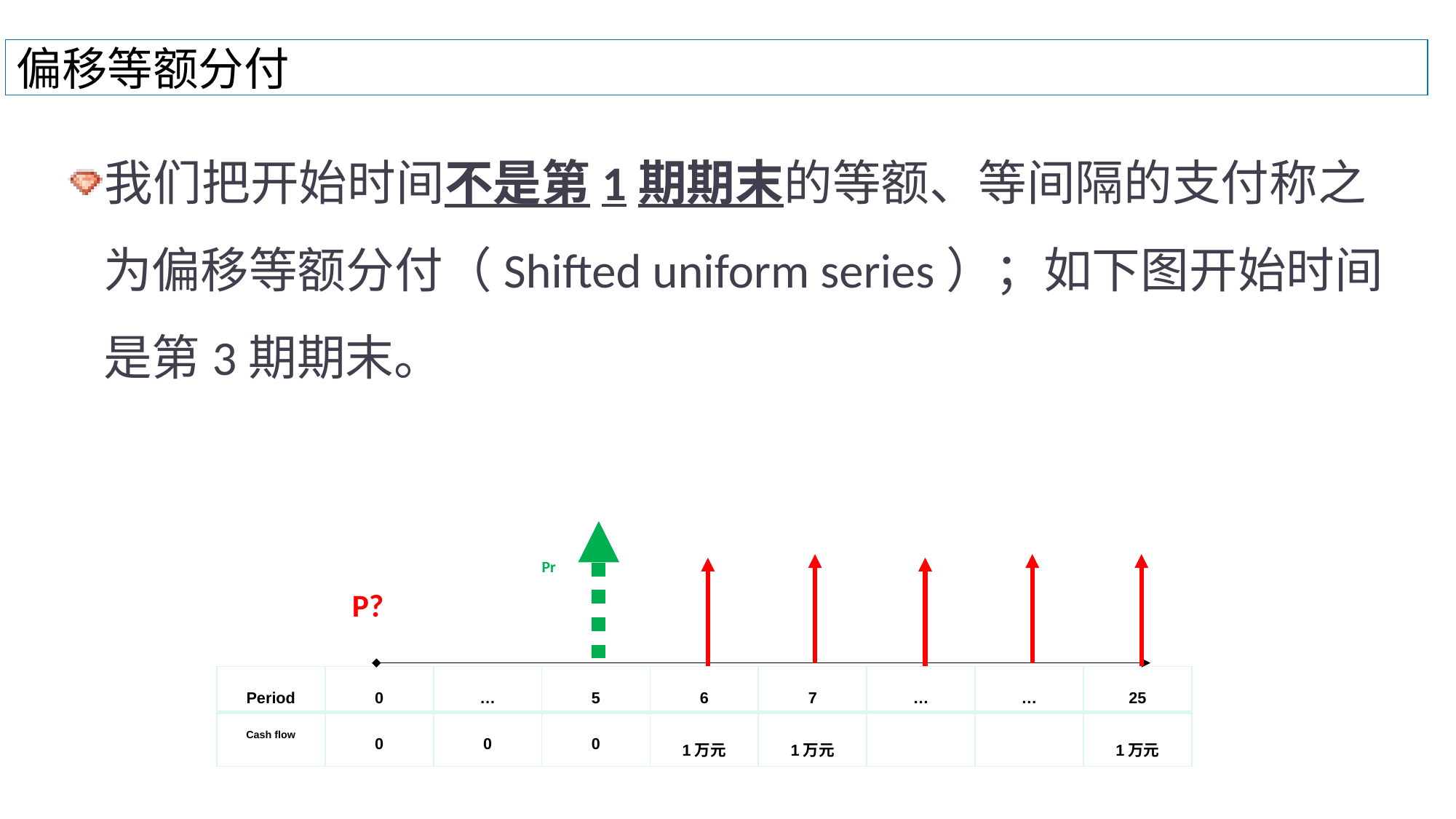

# 偏移等额分付
我们把开始时间不是第1期期末的等额、等间隔的支付称之为偏移等额分付（Shifted uniform series）；如下图开始时间是第3期期末。
Pr
P?
| Period | 0 | … | 5 | 6 | 7 | … | … | 25 |
| --- | --- | --- | --- | --- | --- | --- | --- | --- |
| Cash flow | 0 | 0 | 0 | 1万元 | 1万元 |  |  | 1万元 |